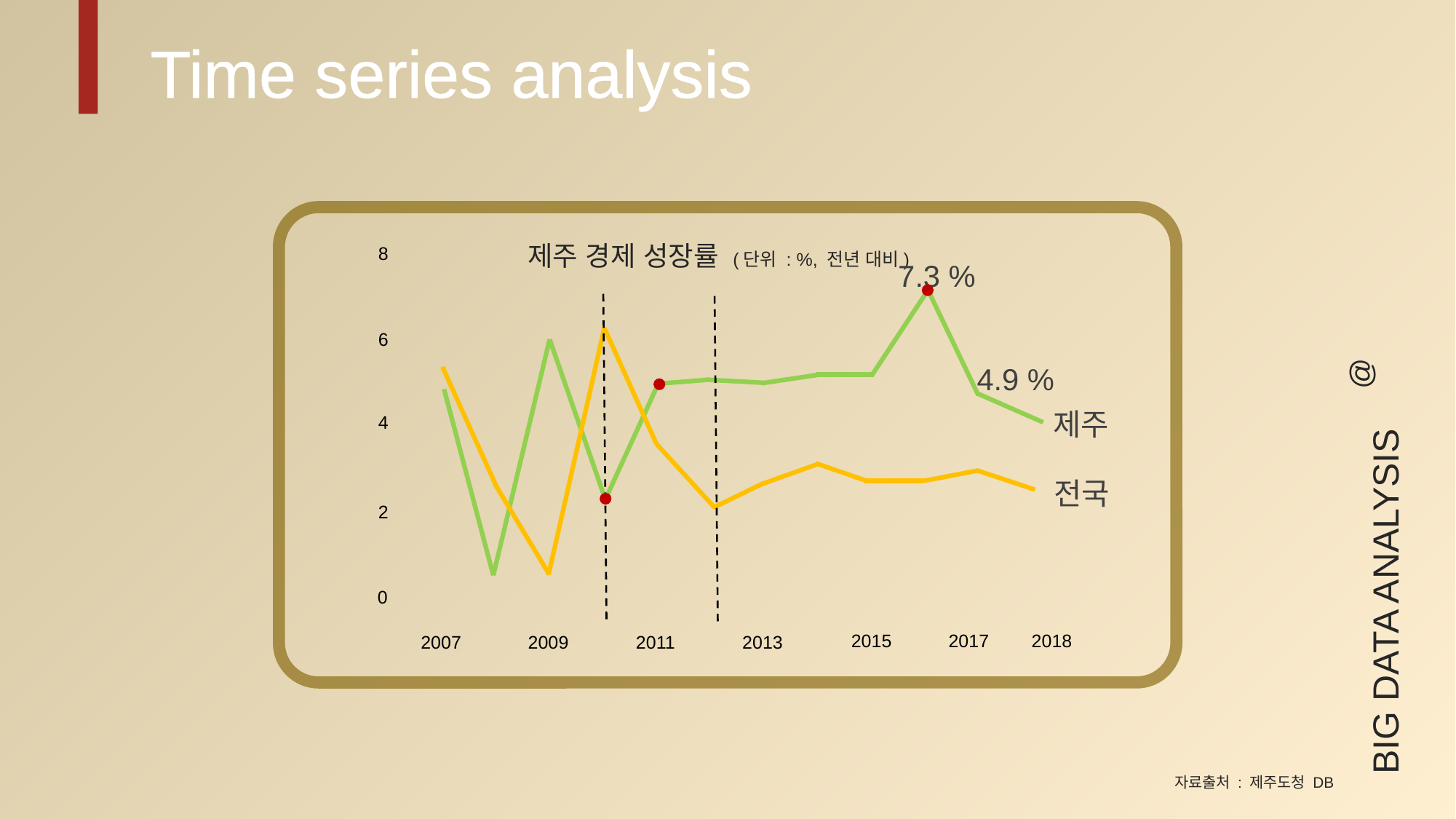

Time series analysis
(경제 성장률)

8
6
4
2
0
2015
2017
2018
2007
2009
2011
2013
제주 경제 성장률 (단위 : %, 전년 대비)
제주
전국
7.3 %
4.9 %

@
BIG DATA ANALYSIS
자료출처 : 제주도청 DB